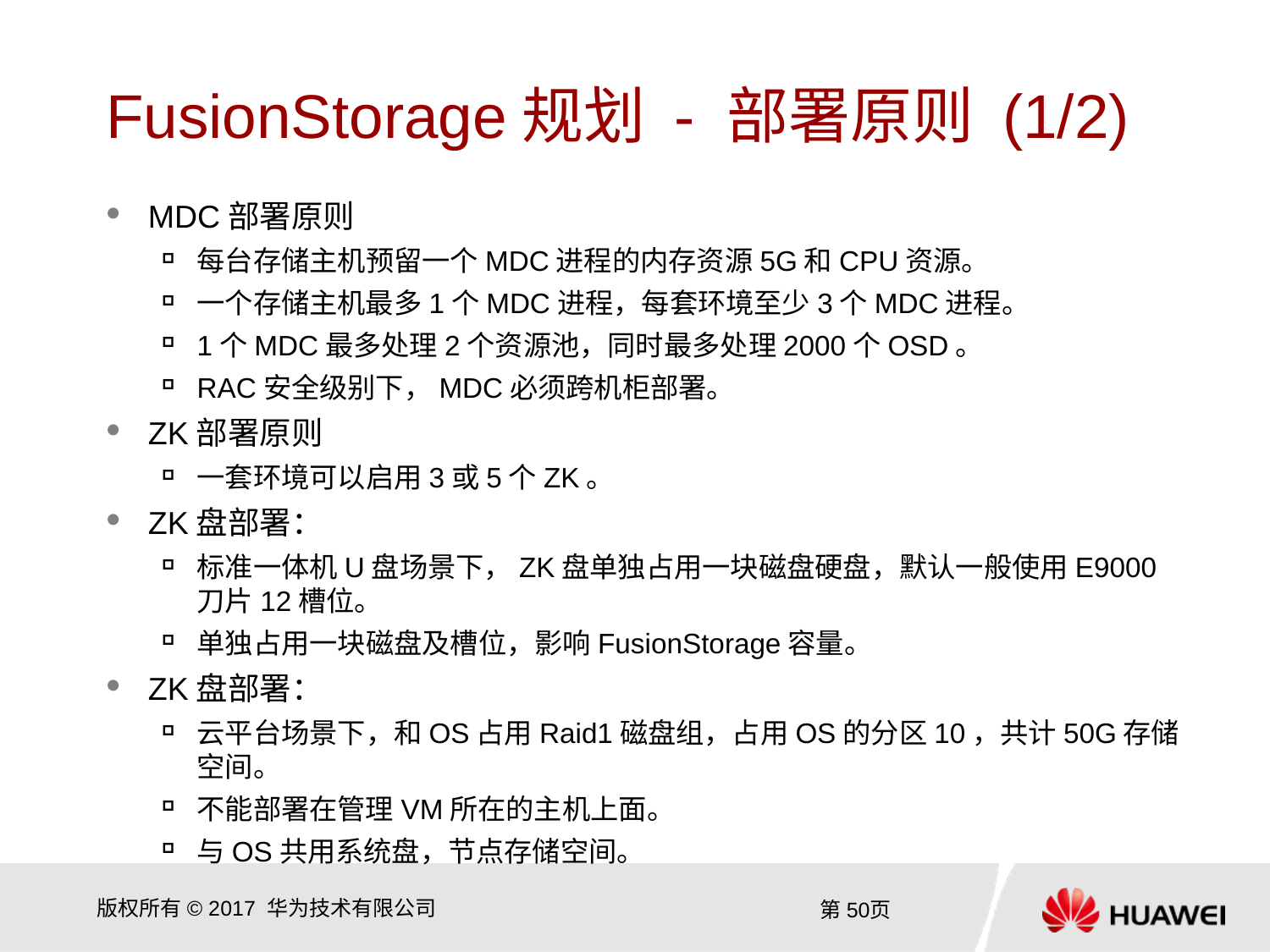

# FusionStorage规划 - 部署原则 (1/2)
MDC部署原则
每台存储主机预留一个MDC进程的内存资源5G和CPU资源。
一个存储主机最多1个MDC进程，每套环境至少3个MDC进程。
1个MDC最多处理2个资源池，同时最多处理2000个OSD。
RAC安全级别下，MDC必须跨机柜部署。
ZK部署原则
一套环境可以启用3或5个ZK。
ZK盘部署：
标准一体机U盘场景下，ZK盘单独占用一块磁盘硬盘，默认一般使用E9000刀片12槽位。
单独占用一块磁盘及槽位，影响FusionStorage容量。
ZK盘部署：
云平台场景下，和OS占用Raid1磁盘组，占用OS的分区10，共计50G存储空间。
不能部署在管理VM所在的主机上面。
与OS共用系统盘，节点存储空间。